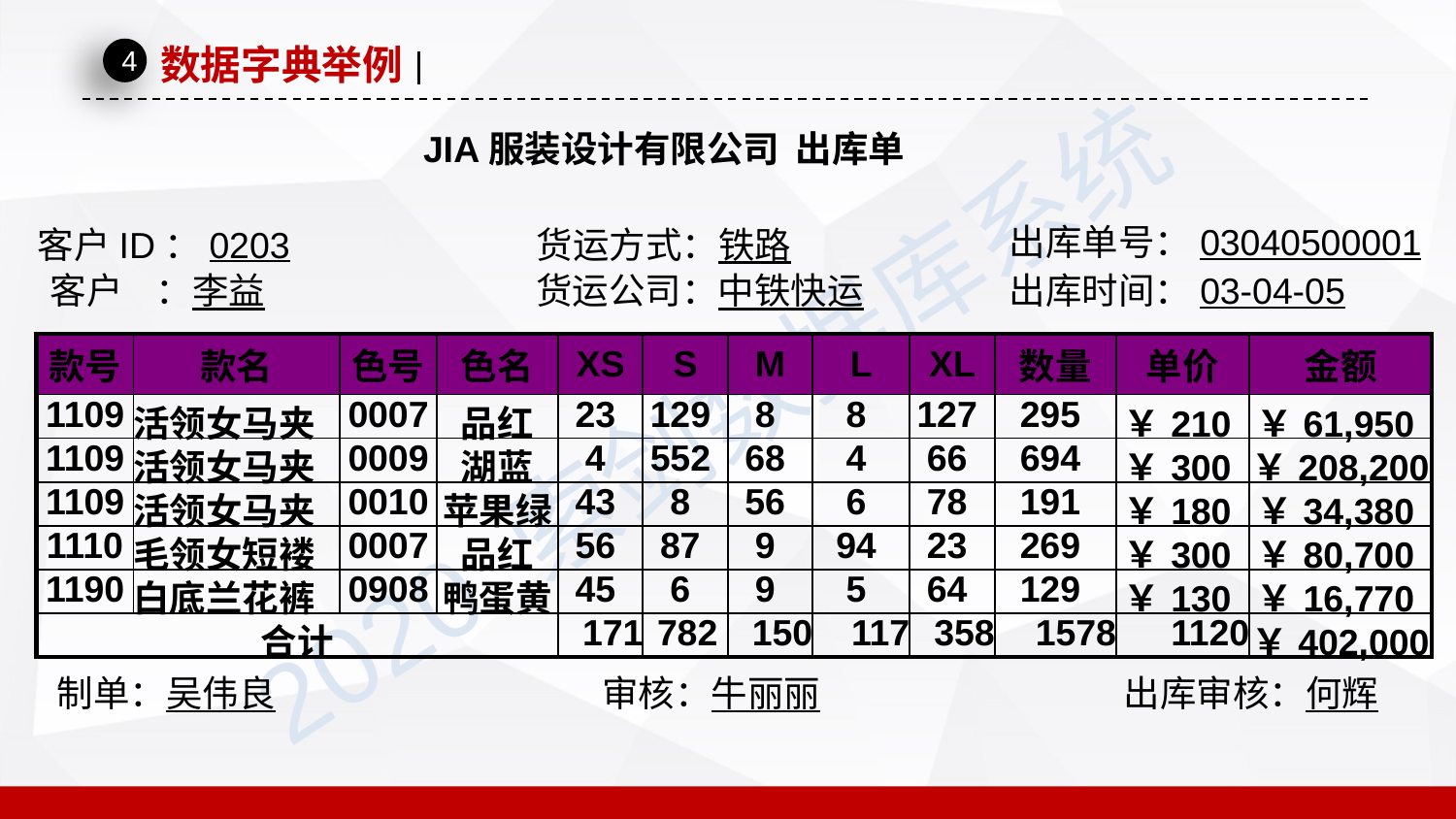

数据字典举例
4

JIA服装设计有限公司  出库单
出库单号：03040500001
客户ID：0203
货运方式：铁路
客户    ：李益
货运公司：中铁快运
出库时间：03-04-05
| 款号 | 款名 | 色号 | 色名 | XS | S | M | L | XL | 数量 | 单价 | 金额 |
| --- | --- | --- | --- | --- | --- | --- | --- | --- | --- | --- | --- |
| 1109 | 活领女马夹 | 0007 | 品红 | 23 | 129 | 8 | 8 | 127 | 295 | ￥210 | ￥61,950 |
| 1109 | 活领女马夹 | 0009 | 湖蓝 | 4 | 552 | 68 | 4 | 66 | 694 | ￥300 | ￥208,200 |
| 1109 | 活领女马夹 | 0010 | 苹果绿 | 43 | 8 | 56 | 6 | 78 | 191 | ￥180 | ￥34,380 |
| 1110 | 毛领女短褛 | 0007 | 品红 | 56 | 87 | 9 | 94 | 23 | 269 | ￥300 | ￥80,700 |
| 1190 | 白底兰花裤 | 0908 | 鸭蛋黄 | 45 | 6 | 9 | 5 | 64 | 129 | ￥130 | ￥16,770 |
| 合计 |  |  |  | 171 | 782 | 150 | 117 | 358 | 1578 | 1120 | ￥402,000 |
制单：吴伟良
审核：牛丽丽
出库审核：何辉